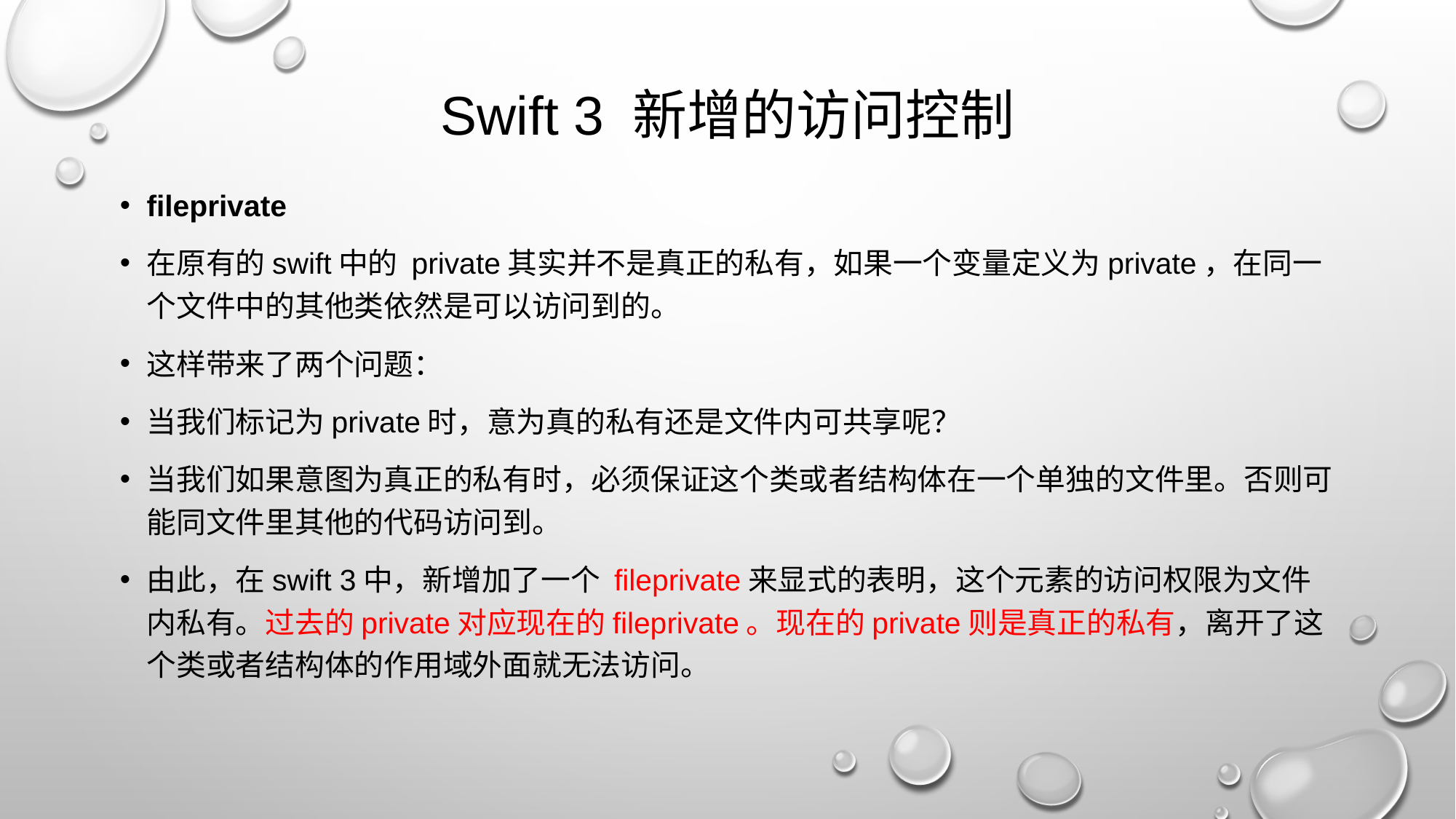

# Swift 3 新增的访问控制
fileprivate
在原有的swift中的 private其实并不是真正的私有，如果一个变量定义为private，在同一个文件中的其他类依然是可以访问到的。
这样带来了两个问题：
当我们标记为private时，意为真的私有还是文件内可共享呢？
当我们如果意图为真正的私有时，必须保证这个类或者结构体在一个单独的文件里。否则可能同文件里其他的代码访问到。
由此，在swift 3中，新增加了一个 fileprivate来显式的表明，这个元素的访问权限为文件内私有。过去的private对应现在的fileprivate。现在的private则是真正的私有，离开了这个类或者结构体的作用域外面就无法访问。